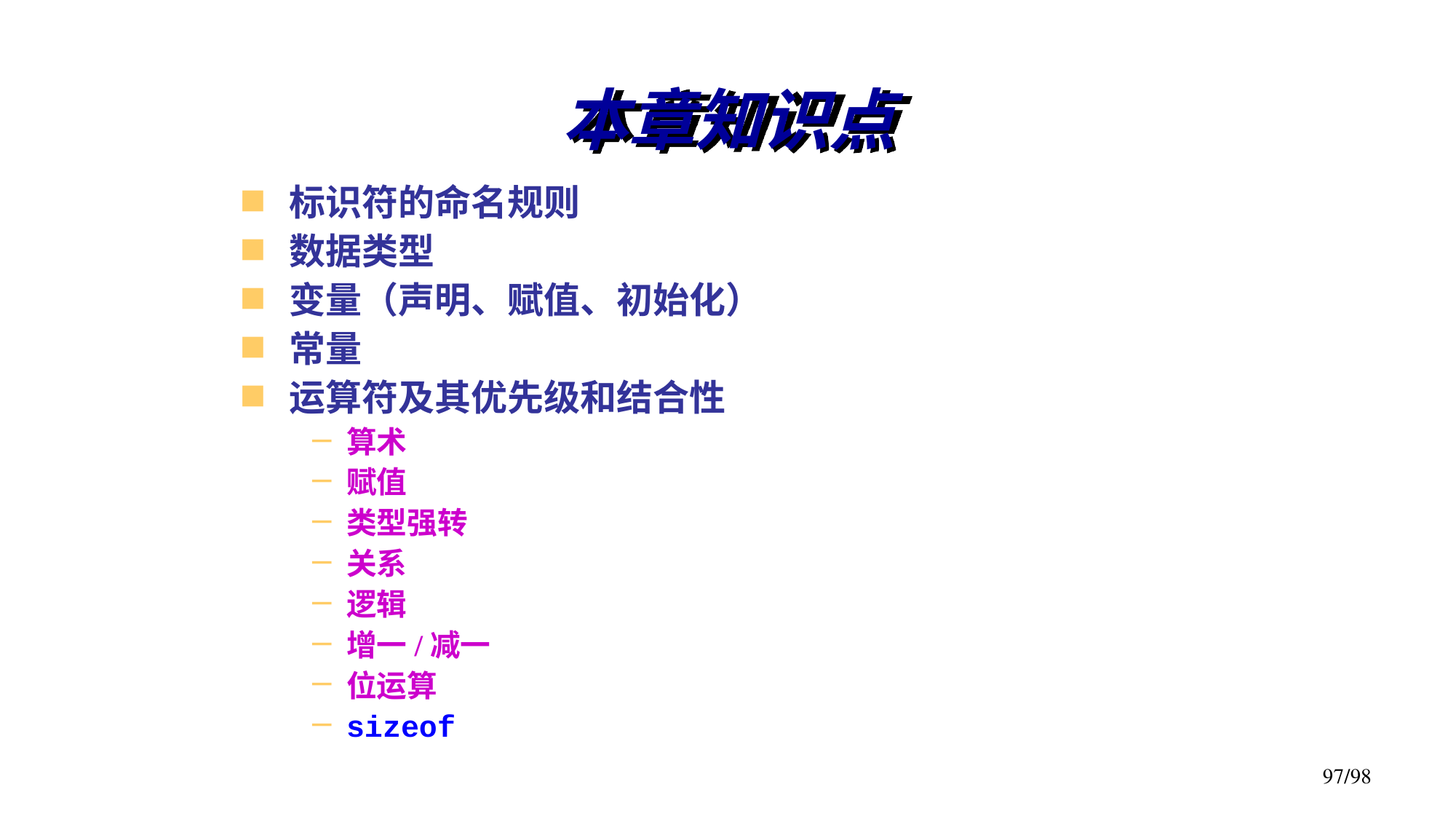

# 本章知识点
标识符的命名规则
数据类型
变量（声明、赋值、初始化）
常量
运算符及其优先级和结合性
算术
赋值
类型强转
关系
逻辑
增一/减一
位运算
sizeof